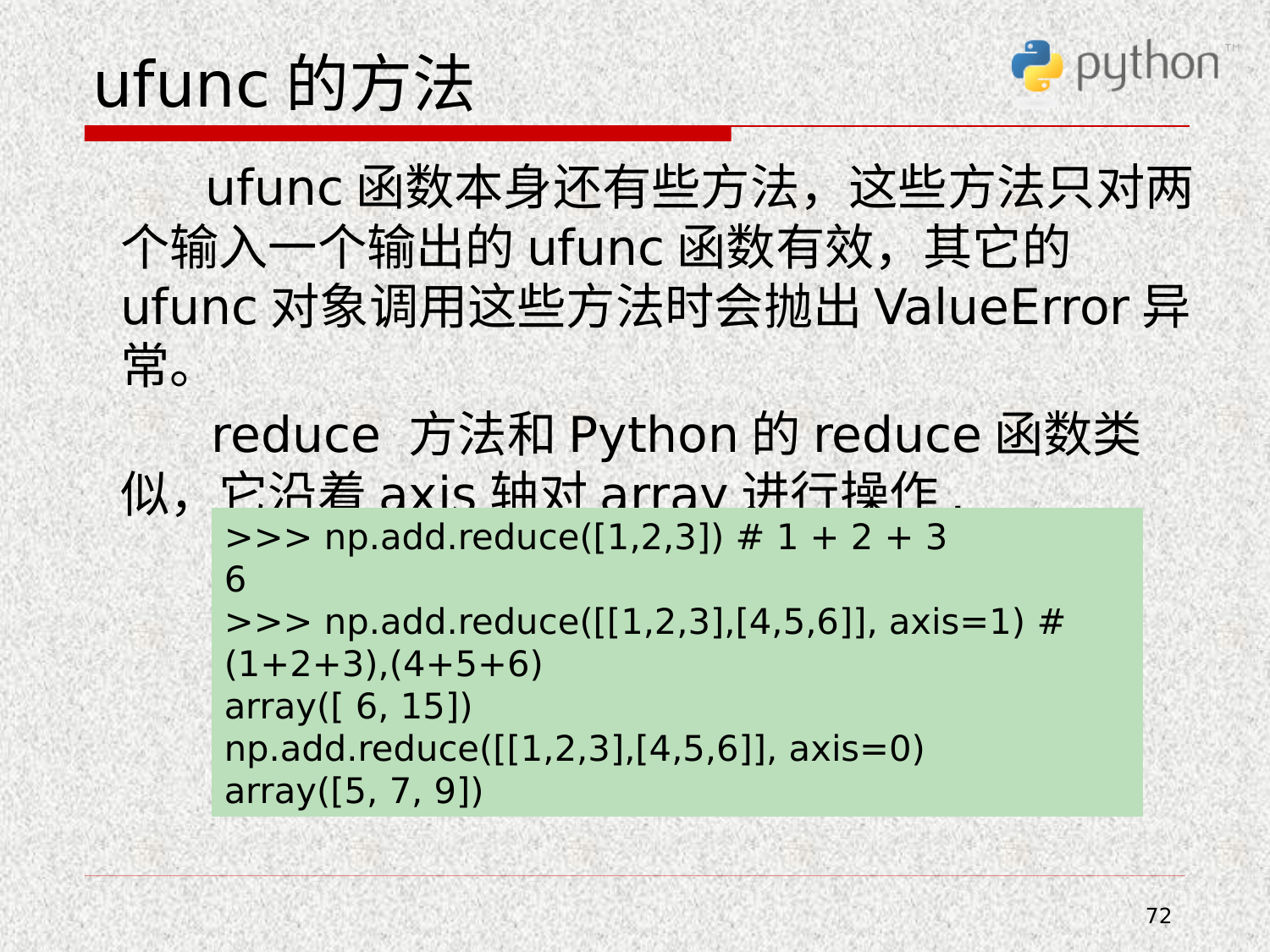

# ufunc的方法
         ufunc函数本身还有些方法，这些方法只对两个输入一个输出的ufunc函数有效，其它的ufunc对象调用这些方法时会抛出ValueError异常。
          reduce 方法和Python的reduce函数类似，它沿着axis轴对array进行操作.
>>> np.add.reduce([1,2,3]) # 1 + 2 + 3
6
>>> np.add.reduce([[1,2,3],[4,5,6]], axis=1) # (1+2+3),(4+5+6)
array([ 6, 15])
np.add.reduce([[1,2,3],[4,5,6]], axis=0)
array([5, 7, 9])
72